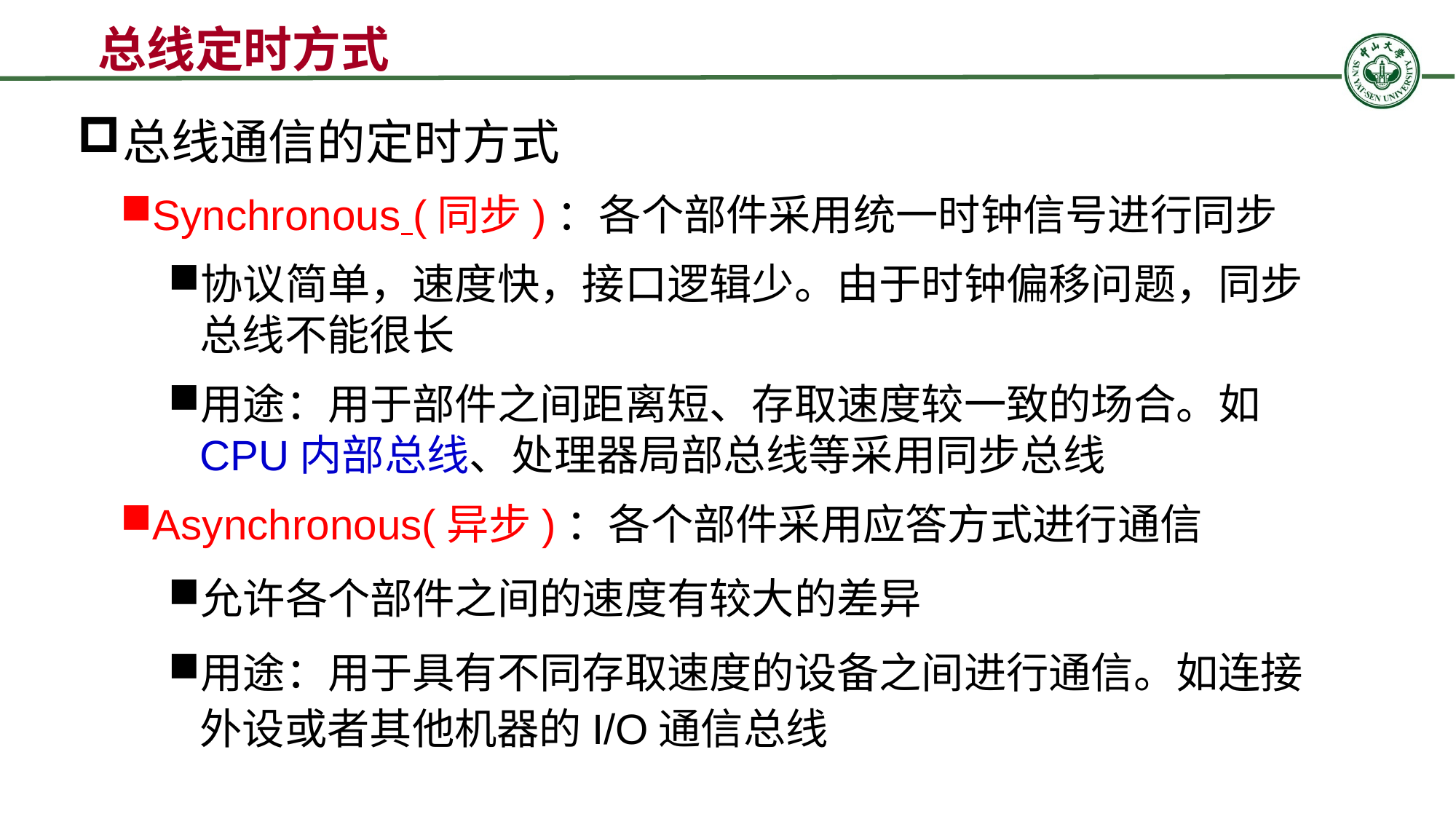

总线定时方式
总线通信的定时方式
Synchronous (同步)：各个部件采用统一时钟信号进行同步
协议简单，速度快，接口逻辑少。由于时钟偏移问题，同步总线不能很长
用途：用于部件之间距离短、存取速度较一致的场合。如CPU内部总线、处理器局部总线等采用同步总线
Asynchronous(异步)：各个部件采用应答方式进行通信
允许各个部件之间的速度有较大的差异
用途：用于具有不同存取速度的设备之间进行通信。如连接外设或者其他机器的I/O通信总线